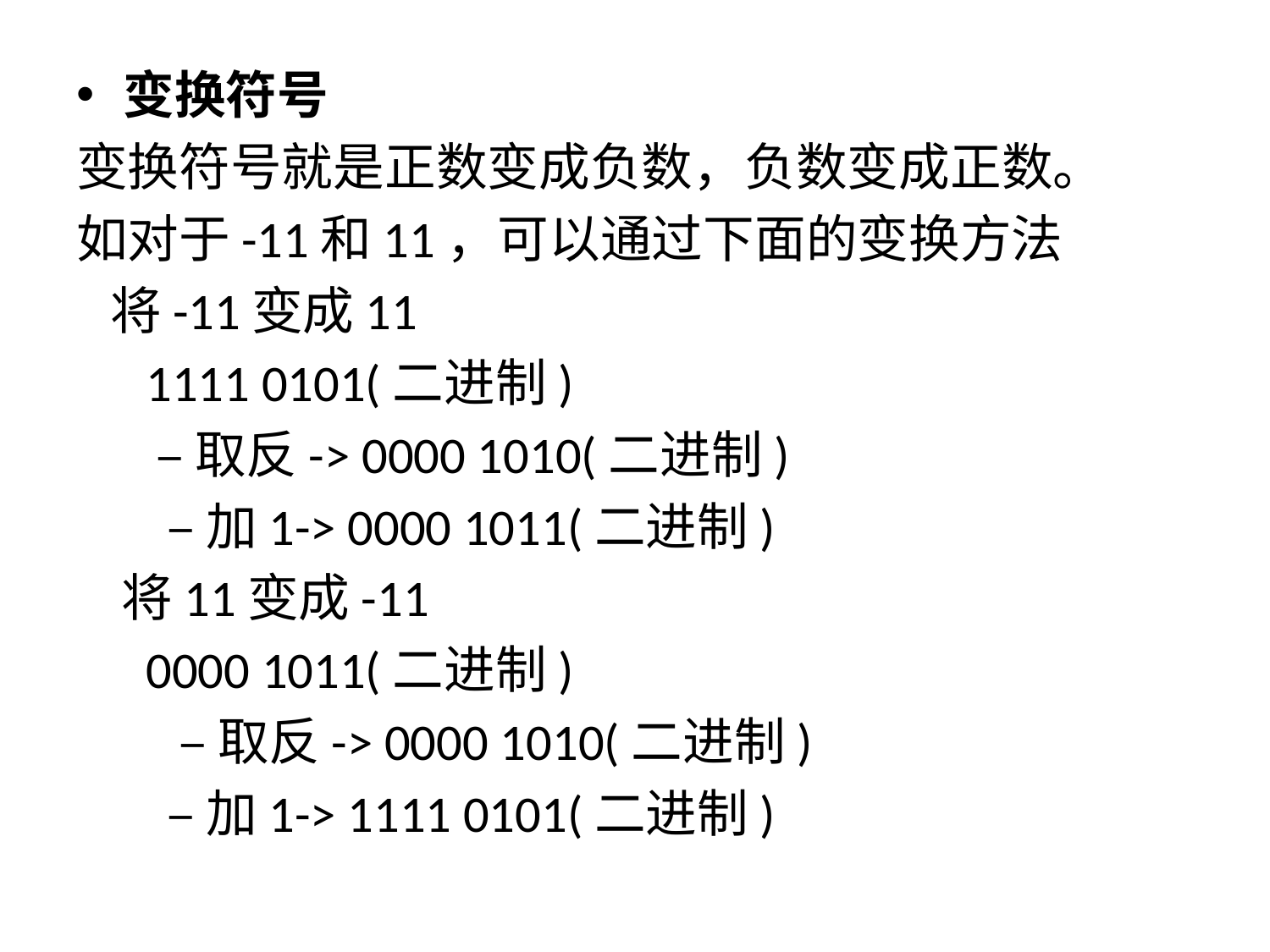

变换符号
变换符号就是正数变成负数，负数变成正数。
如对于-11和11，可以通过下面的变换方法
  将-11变成11
      1111 0101(二进制)
       –取反-> 0000 1010(二进制)
        –加1-> 0000 1011(二进制)
   将11变成-11
      0000 1011(二进制)
         –取反-> 0000 1010(二进制)
        –加1-> 1111 0101(二进制)